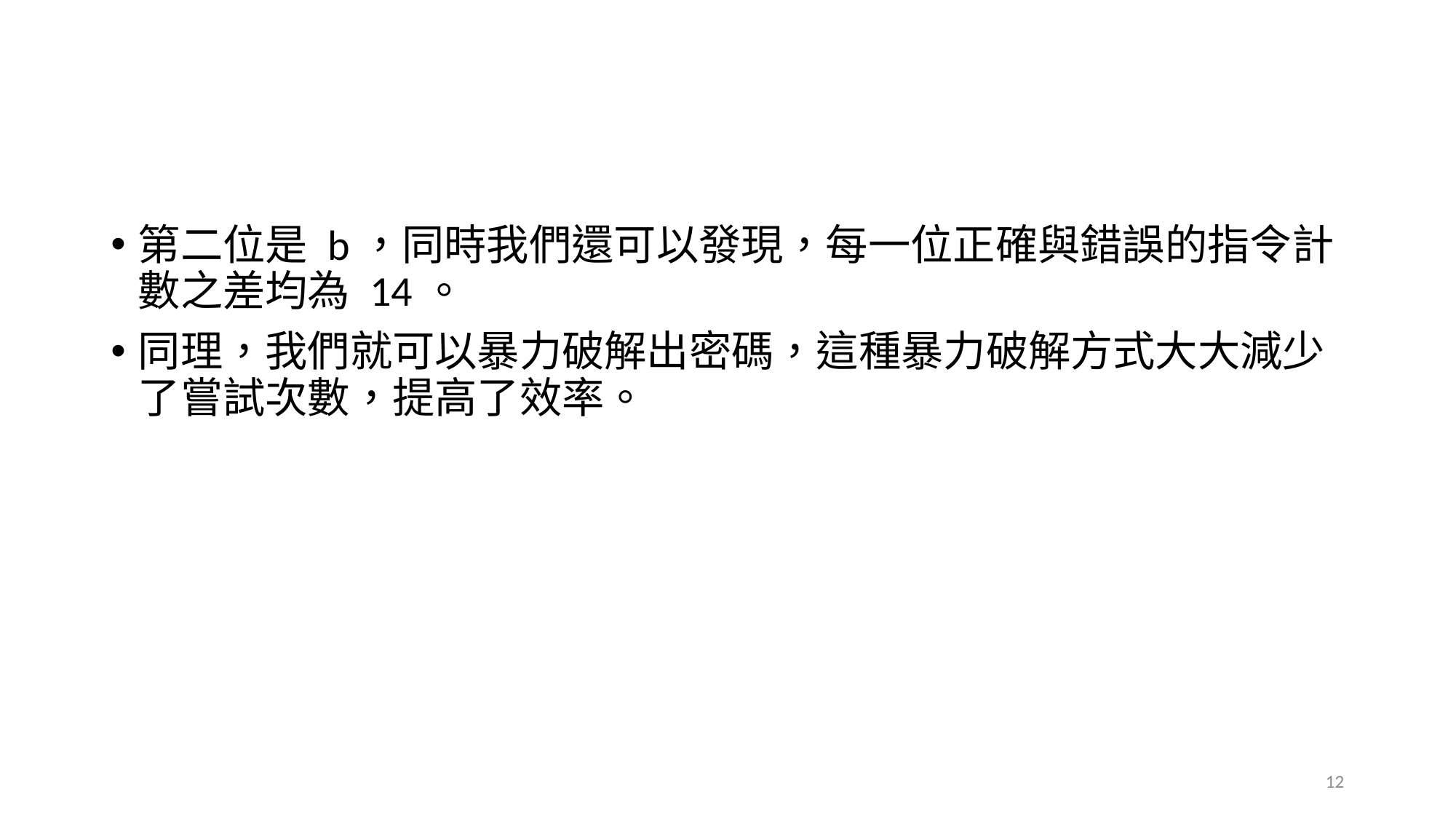

#
第二位是 b，同時我們還可以發現，每一位正確與錯誤的指令計數之差均為 14。
同理，我們就可以暴力破解出密碼，這種暴力破解方式大大減少了嘗試次數，提高了效率。

12